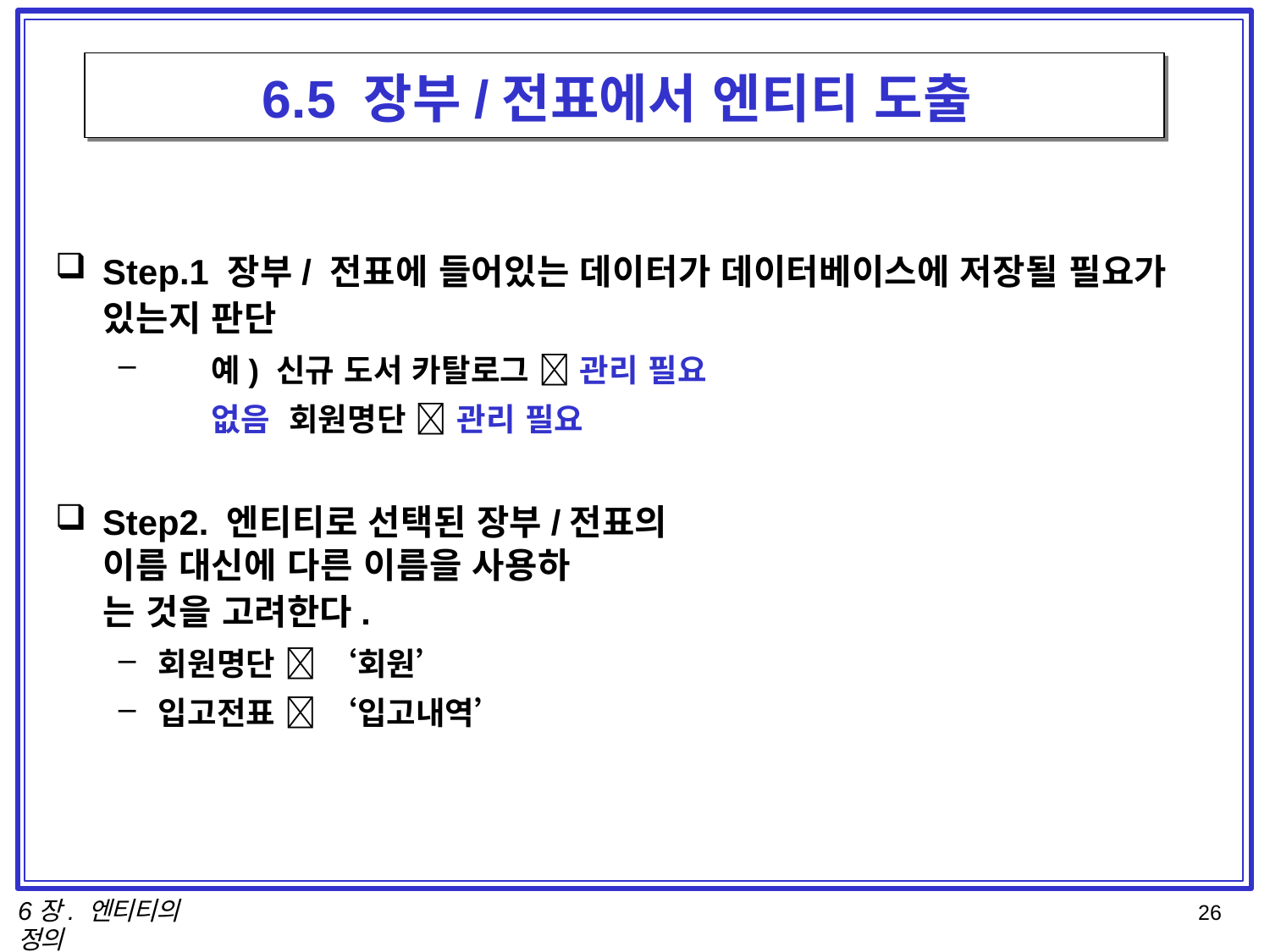

# 6.5 장부/전표에서 엔티티 도출
Step.1 장부/ 전표에 들어있는 데이터가 데이터베이스에 저장될 필요가  있는지 판단
예) 신규 도서 카탈로그 ⇒ 관리 필요 없음  회원명단 ⇒ 관리 필요

Step2. 엔티티로 선택된 장부/전표의 이름 대신에 다른 이름을 사용하
는 것을 고려한다.
회원명단 ⇒ ‘회원’
입고전표 ⇒ ‘입고내역’
6장. 엔티티의 정의
26